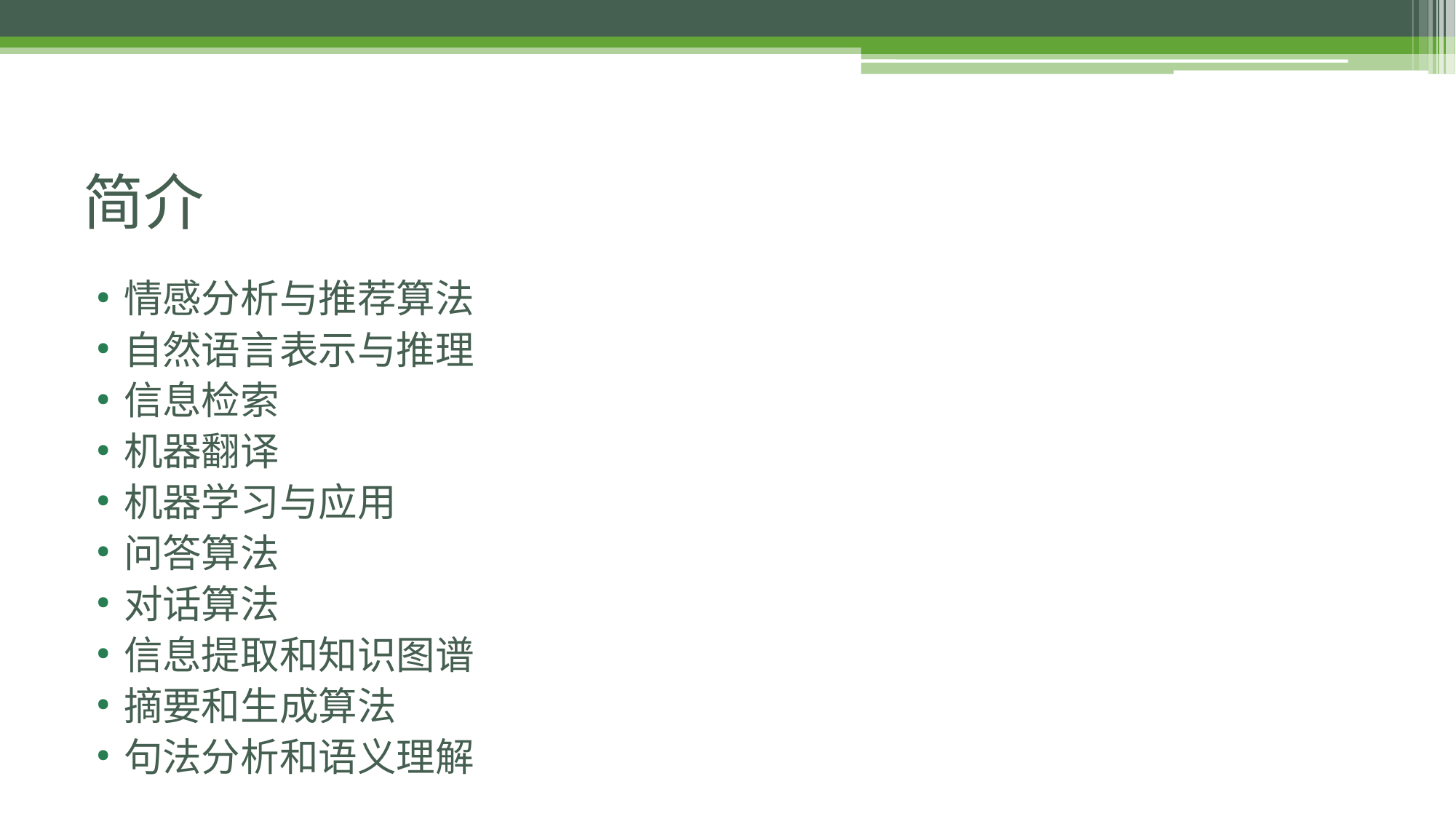

# 简介
情感分析与推荐算法
自然语言表示与推理
信息检索
机器翻译
机器学习与应用
问答算法
对话算法
信息提取和知识图谱
摘要和生成算法
句法分析和语义理解